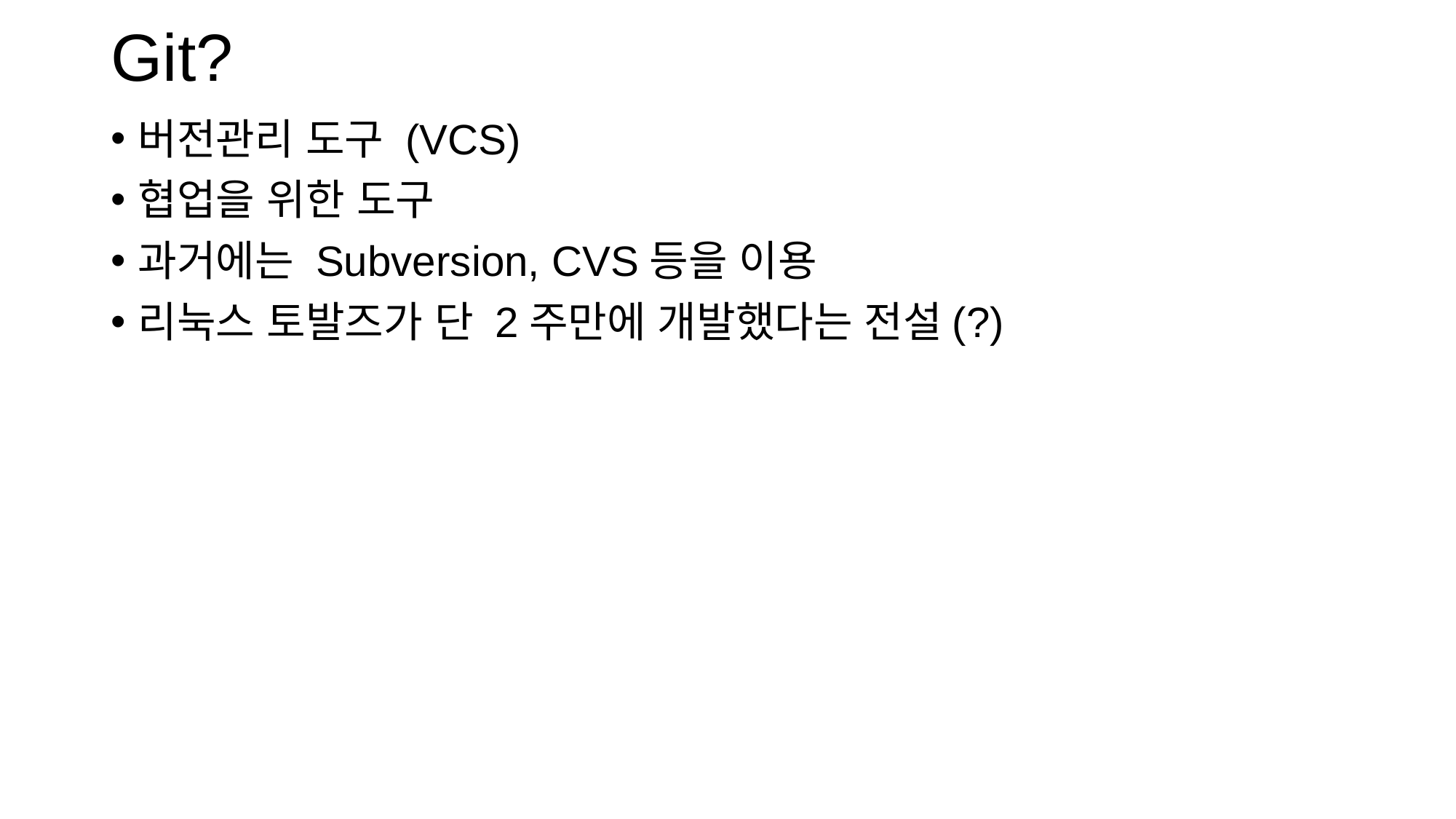

# Git?
버전관리 도구 (VCS)
협업을 위한 도구
과거에는 Subversion, CVS등을 이용
리눅스 토발즈가 단 2주만에 개발했다는 전설(?)